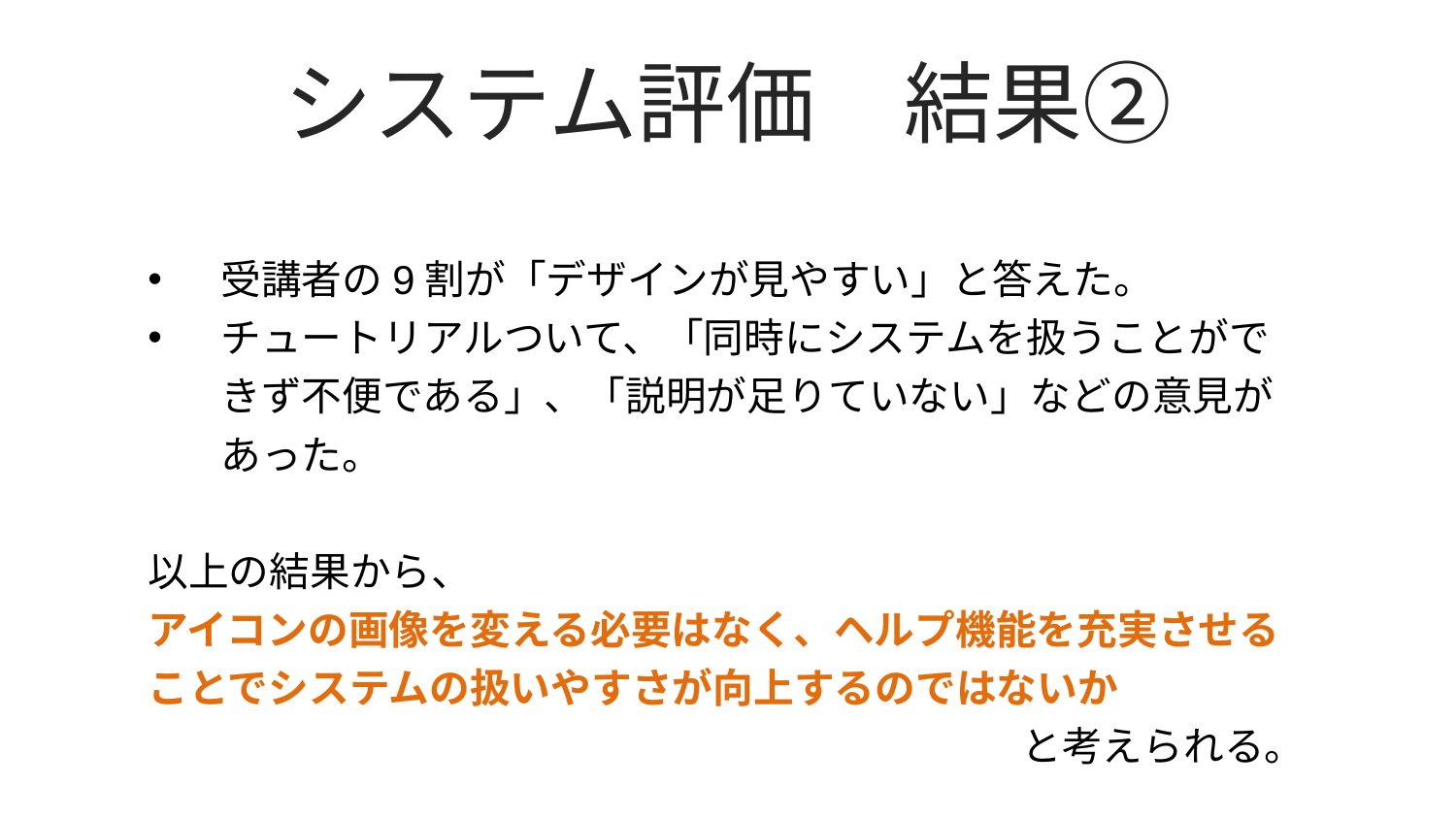

# システム評価　結果②
受講者の9割が「デザインが見やすい」と答えた。
チュートリアルついて、「同時にシステムを扱うことができず不便である」、「説明が足りていない」などの意見があった。

以上の結果から、
アイコンの画像を変える必要はなく、ヘルプ機能を充実させることでシステムの扱いやすさが向上するのではないか
						と考えられる。